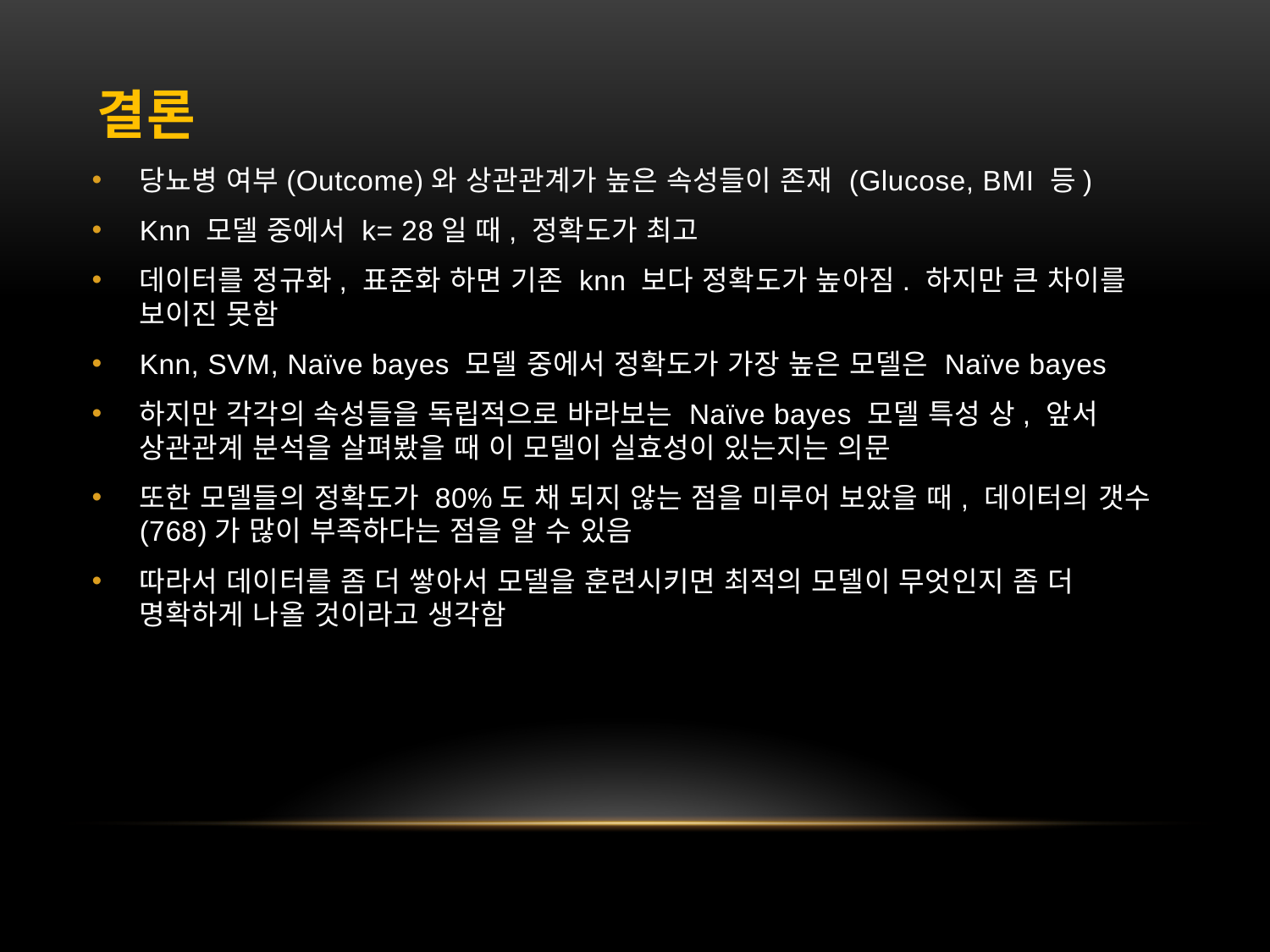

결론
당뇨병 여부(Outcome)와 상관관계가 높은 속성들이 존재 (Glucose, BMI 등)
Knn 모델 중에서 k= 28일 때, 정확도가 최고
데이터를 정규화, 표준화 하면 기존 knn 보다 정확도가 높아짐. 하지만 큰 차이를 보이진 못함
Knn, SVM, Naïve bayes 모델 중에서 정확도가 가장 높은 모델은 Naïve bayes
하지만 각각의 속성들을 독립적으로 바라보는 Naïve bayes 모델 특성 상, 앞서 상관관계 분석을 살펴봤을 때 이 모델이 실효성이 있는지는 의문
또한 모델들의 정확도가 80%도 채 되지 않는 점을 미루어 보았을 때, 데이터의 갯수(768)가 많이 부족하다는 점을 알 수 있음
따라서 데이터를 좀 더 쌓아서 모델을 훈련시키면 최적의 모델이 무엇인지 좀 더  명확하게 나올 것이라고 생각함